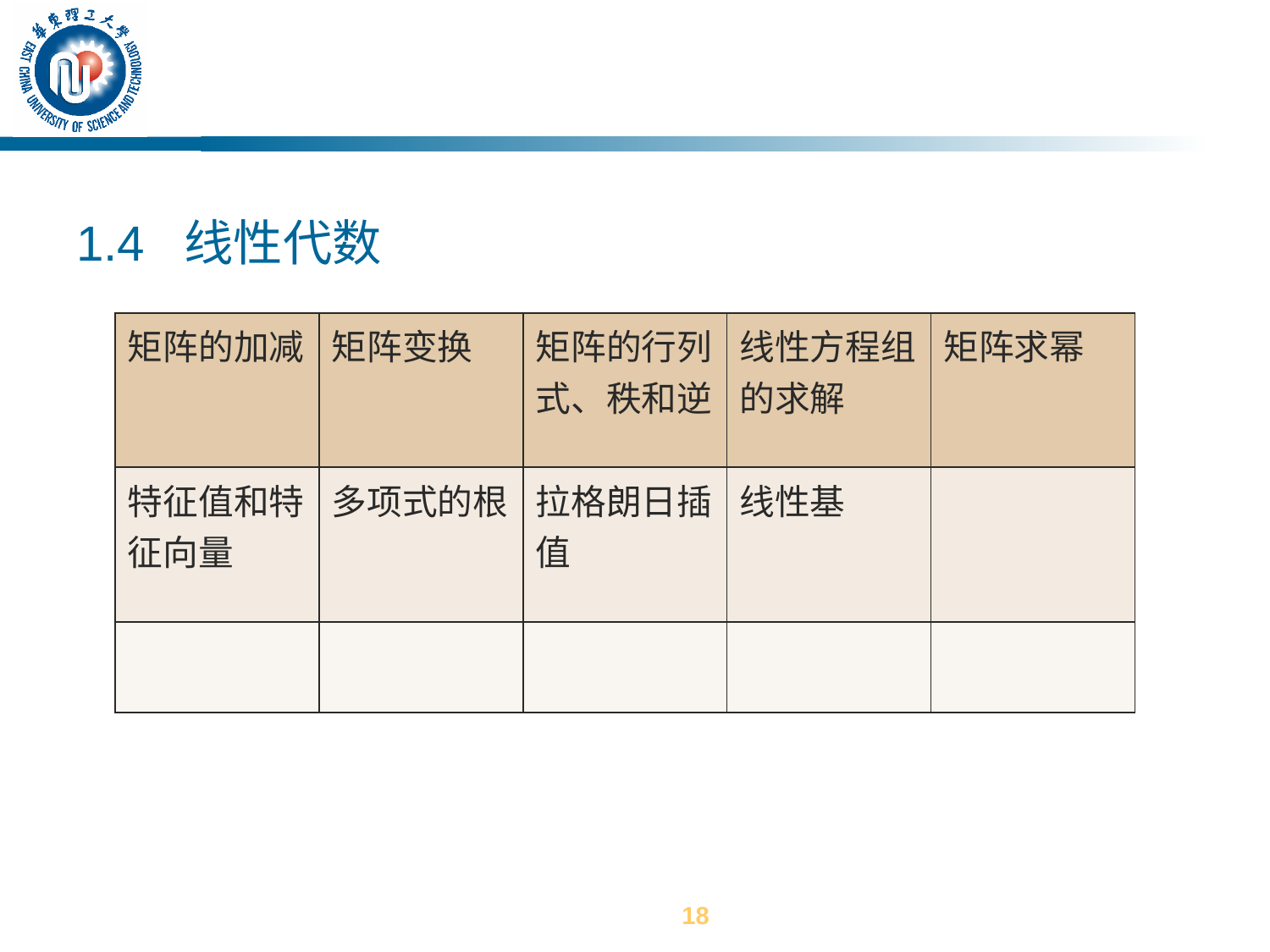

1.4  线性代数
| 矩阵的加减 | 矩阵变换 | 矩阵的行列式、秩和逆 | 线性方程组的求解 | 矩阵求幂 |
| --- | --- | --- | --- | --- |
| 特征值和特征向量 | 多项式的根 | 拉格朗日插值 | 线性基 |  |
|  |  |  |  |  |